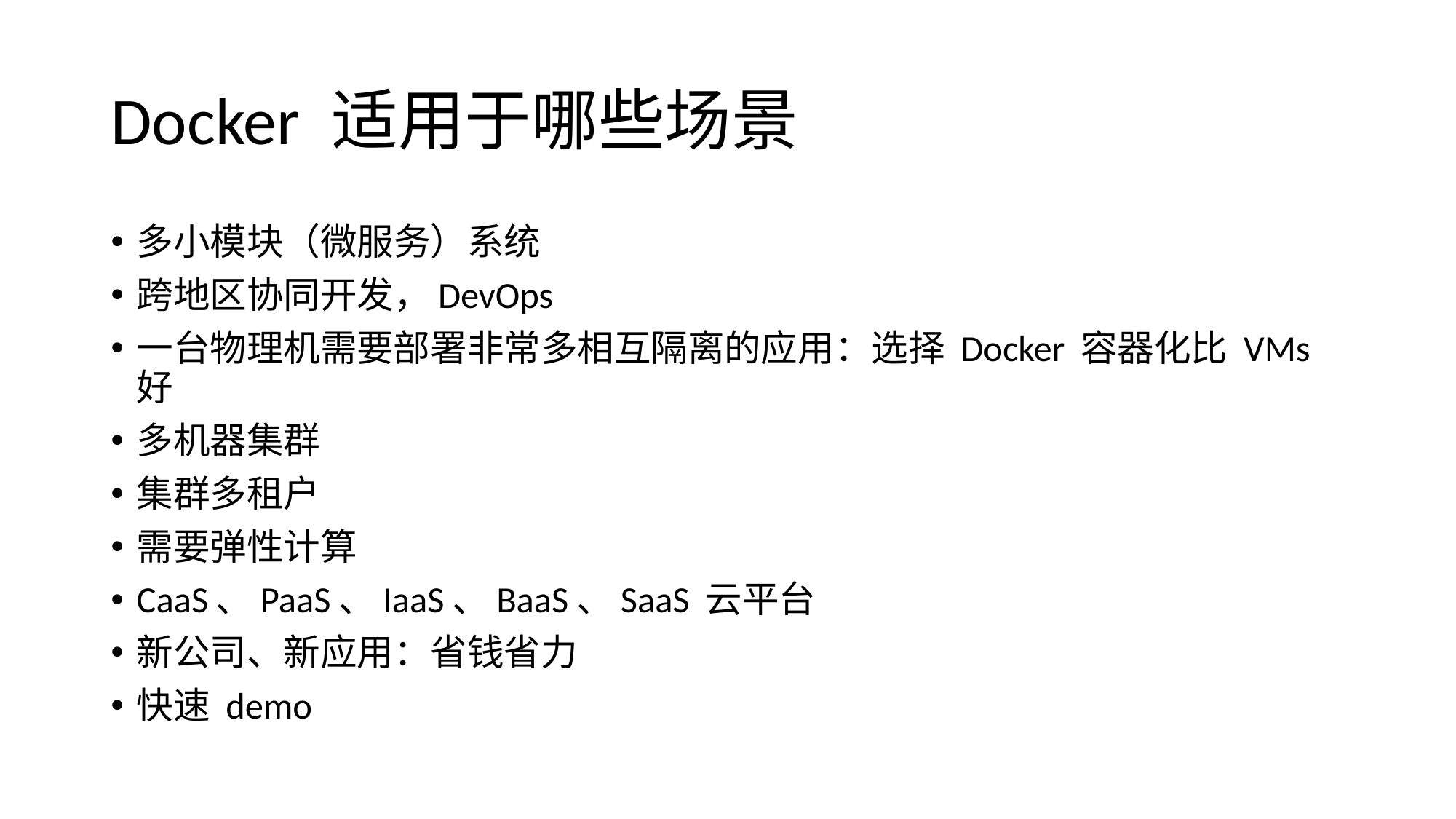

# Docker 适用于哪些场景
多小模块（微服务）系统
跨地区协同开发，DevOps
一台物理机需要部署非常多相互隔离的应用：选择 Docker 容器化比 VMs 好
多机器集群
集群多租户
需要弹性计算
CaaS、PaaS、IaaS、BaaS、SaaS 云平台
新公司、新应用：省钱省力
快速 demo